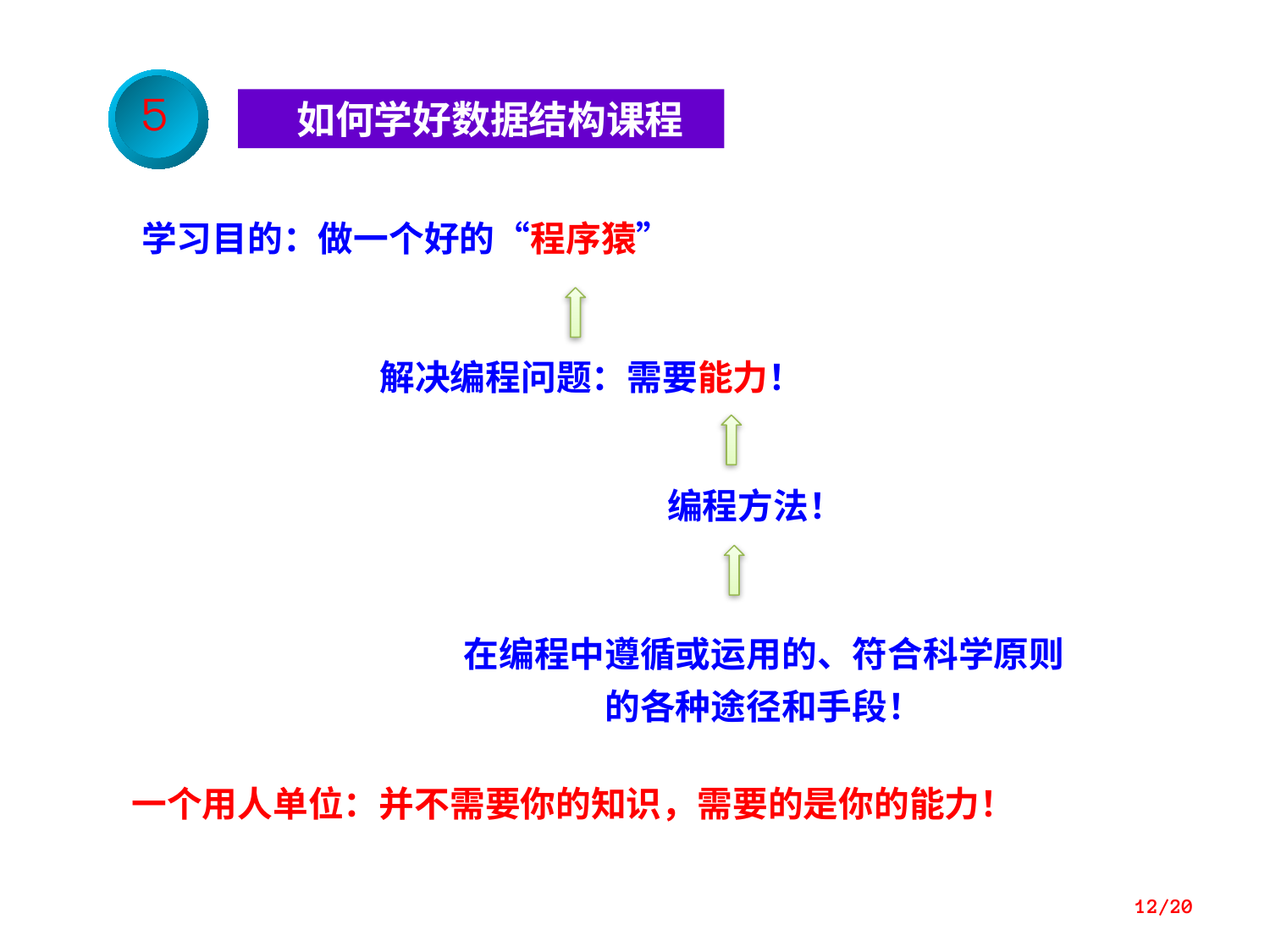

5
 如何学好数据结构课程
学习目的：做一个好的“程序猿”

解决编程问题：需要能力！

编程方法！

在编程中遵循或运用的、符合科学原则的各种途径和手段！
一个用人单位：并不需要你的知识，需要的是你的能力！
12/20